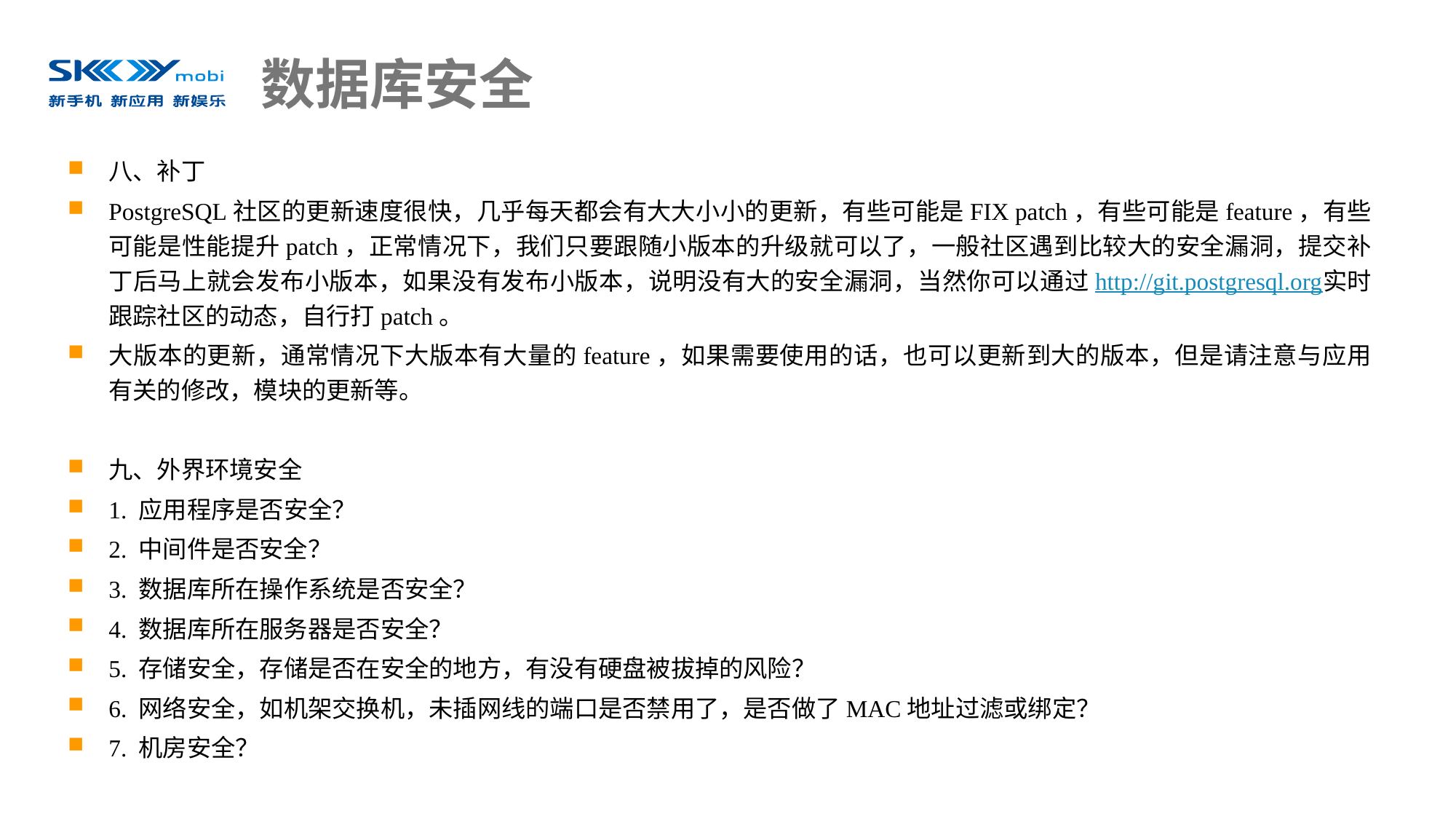

# 数据库安全
八、补丁
PostgreSQL社区的更新速度很快，几乎每天都会有大大小小的更新，有些可能是FIX patch，有些可能是feature，有些可能是性能提升patch，正常情况下，我们只要跟随小版本的升级就可以了，一般社区遇到比较大的安全漏洞，提交补丁后马上就会发布小版本，如果没有发布小版本，说明没有大的安全漏洞，当然你可以通过http://git.postgresql.org实时跟踪社区的动态，自行打patch。
大版本的更新，通常情况下大版本有大量的feature，如果需要使用的话，也可以更新到大的版本，但是请注意与应用有关的修改，模块的更新等。

九、外界环境安全
1. 应用程序是否安全？
2. 中间件是否安全？
3. 数据库所在操作系统是否安全？
4. 数据库所在服务器是否安全？
5. 存储安全，存储是否在安全的地方，有没有硬盘被拔掉的风险？
6. 网络安全，如机架交换机，未插网线的端口是否禁用了，是否做了MAC地址过滤或绑定？
7. 机房安全？